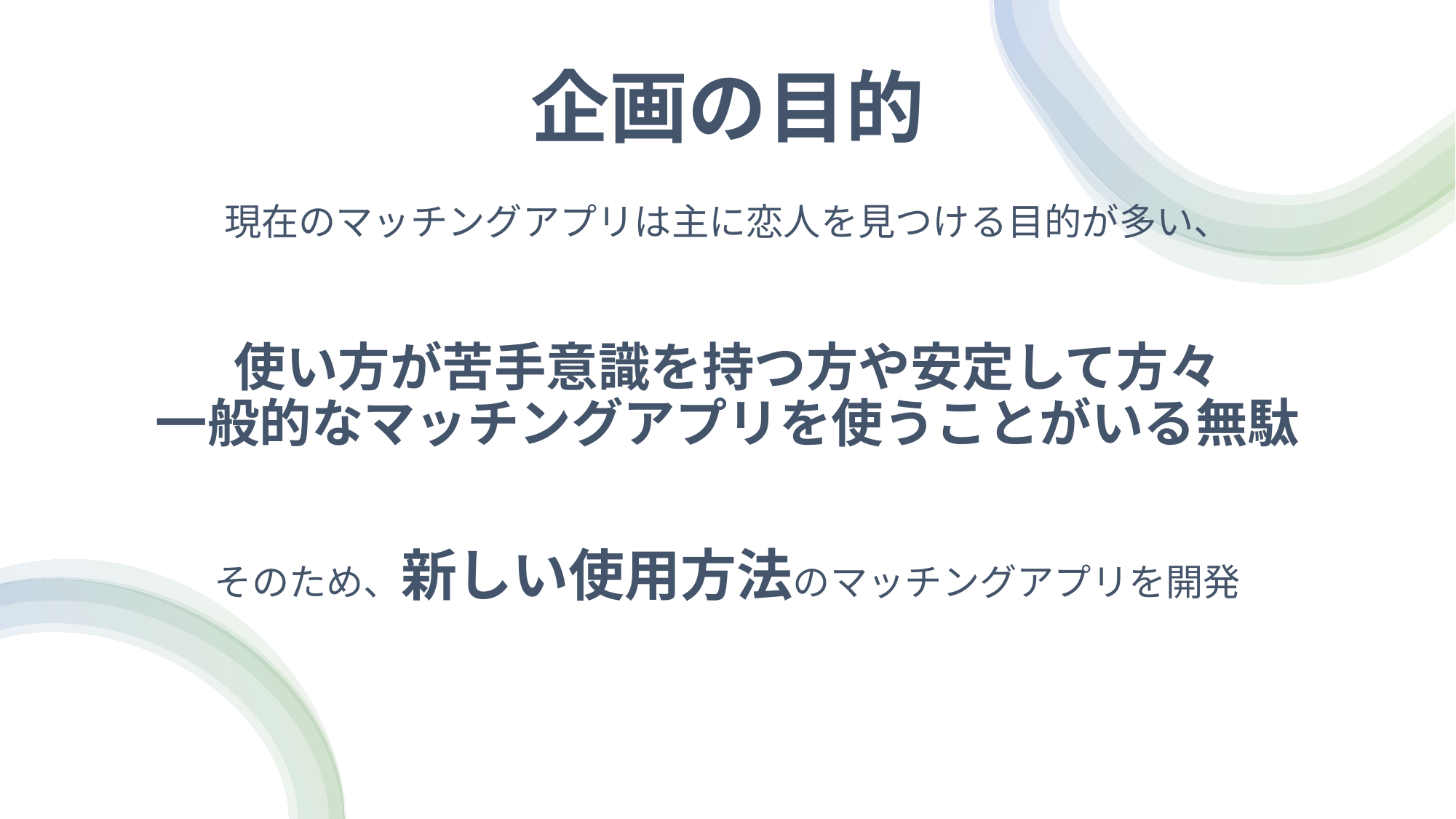

# 企画の目的
現在のマッチングアプリは主に恋人を見つける目的が多い、
使い方が苦手意識を持つ方や安定して方々
一般的なマッチングアプリを使うことがいる無駄
そのため、新しい使用方法のマッチングアプリを開発